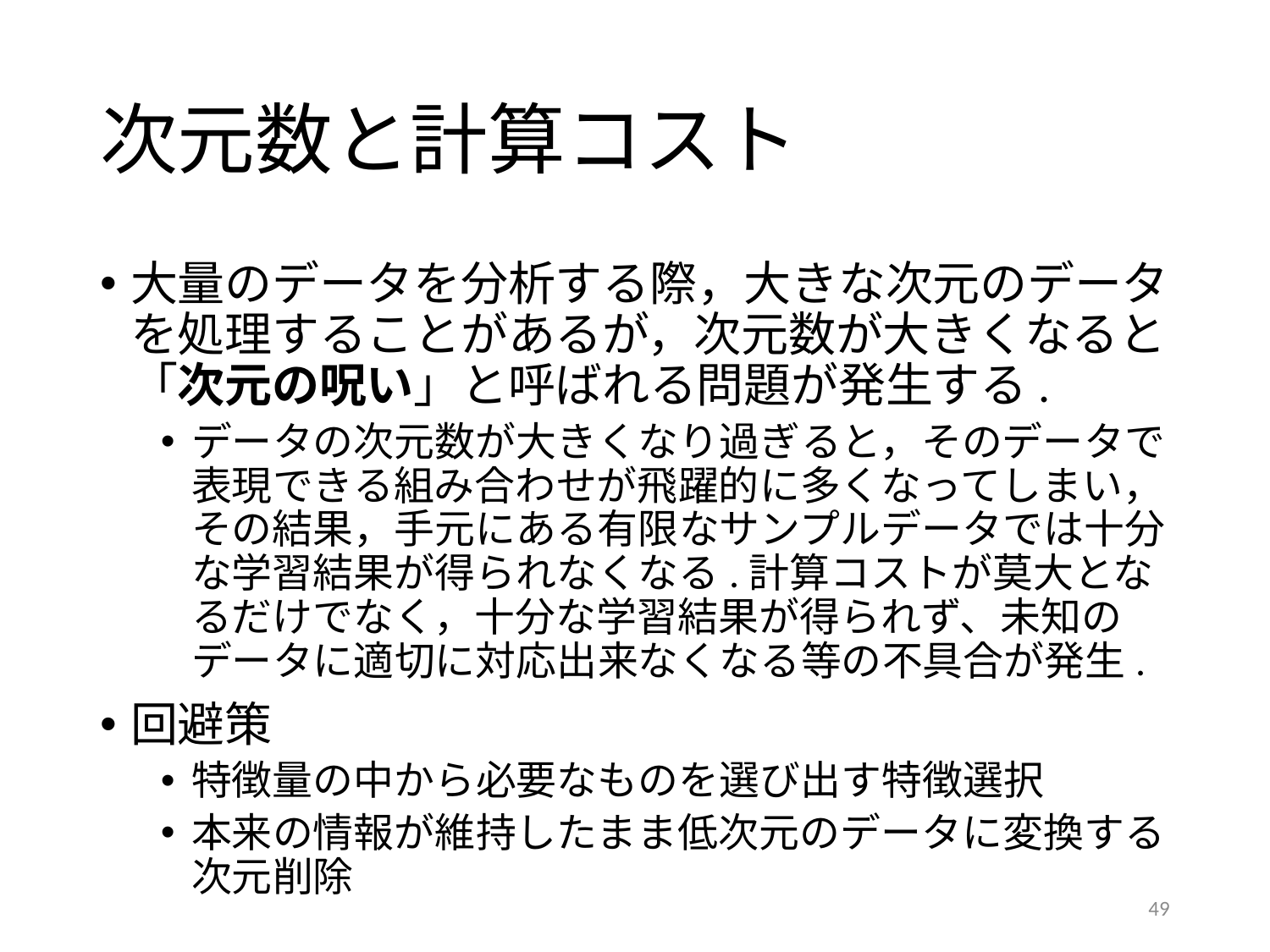

# 次元数と計算コスト
大量のデータを分析する際，大きな次元のデータを処理することがあるが，次元数が大きくなると「次元の呪い」と呼ばれる問題が発生する.
データの次元数が大きくなり過ぎると，そのデータで表現できる組み合わせが飛躍的に多くなってしまい，その結果，手元にある有限なサンプルデータでは十分な学習結果が得られなくなる.計算コストが莫大となるだけでなく，十分な学習結果が得られず、未知のデータに適切に対応出来なくなる等の不具合が発生.
回避策
特徴量の中から必要なものを選び出す特徴選択
本来の情報が維持したまま低次元のデータに変換する次元削除

49